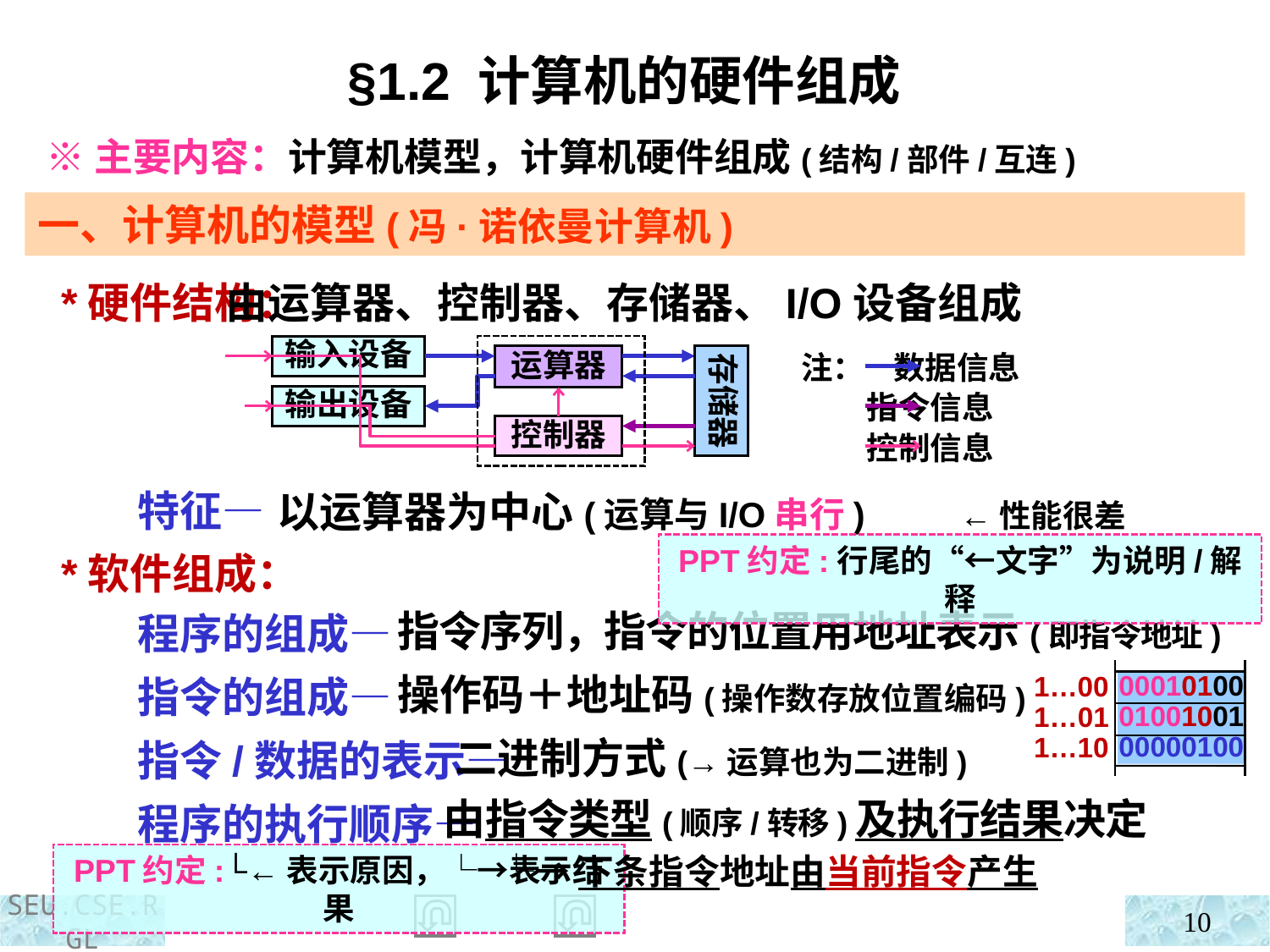

§1.2 计算机的硬件组成
 ※主要内容：计算机模型，计算机硬件组成(结构/部件/互连)
一、计算机的模型(冯·诺依曼计算机)
  *硬件结构：

  *软件组成：
         由运算器、控制器、存储器、I/O设备组成

特征—
输入设备

存储器
注：    数据信息
        指令信息
        控制信息
运算器
输出设备
控制器
以运算器为中心(运算与I/O串行)        ←性能很差
PPT约定:行尾的“←文字”为说明/解释
指令序列，指令的位置用地址表示(即指令地址)
操作码＋地址码(操作数存放位置编码)
     二进制方式(→运算也为二进制)
    由指令类型(顺序/转移)及执行结果决定
             └→下条指令地址由当前指令产生
程序的组成—
指令的组成—
指令/数据的表示—
程序的执行顺序—
1…00
1…01
1…10
00010100
01001001
00000100
PPT约定:└←表示原因，└→表示结果

10